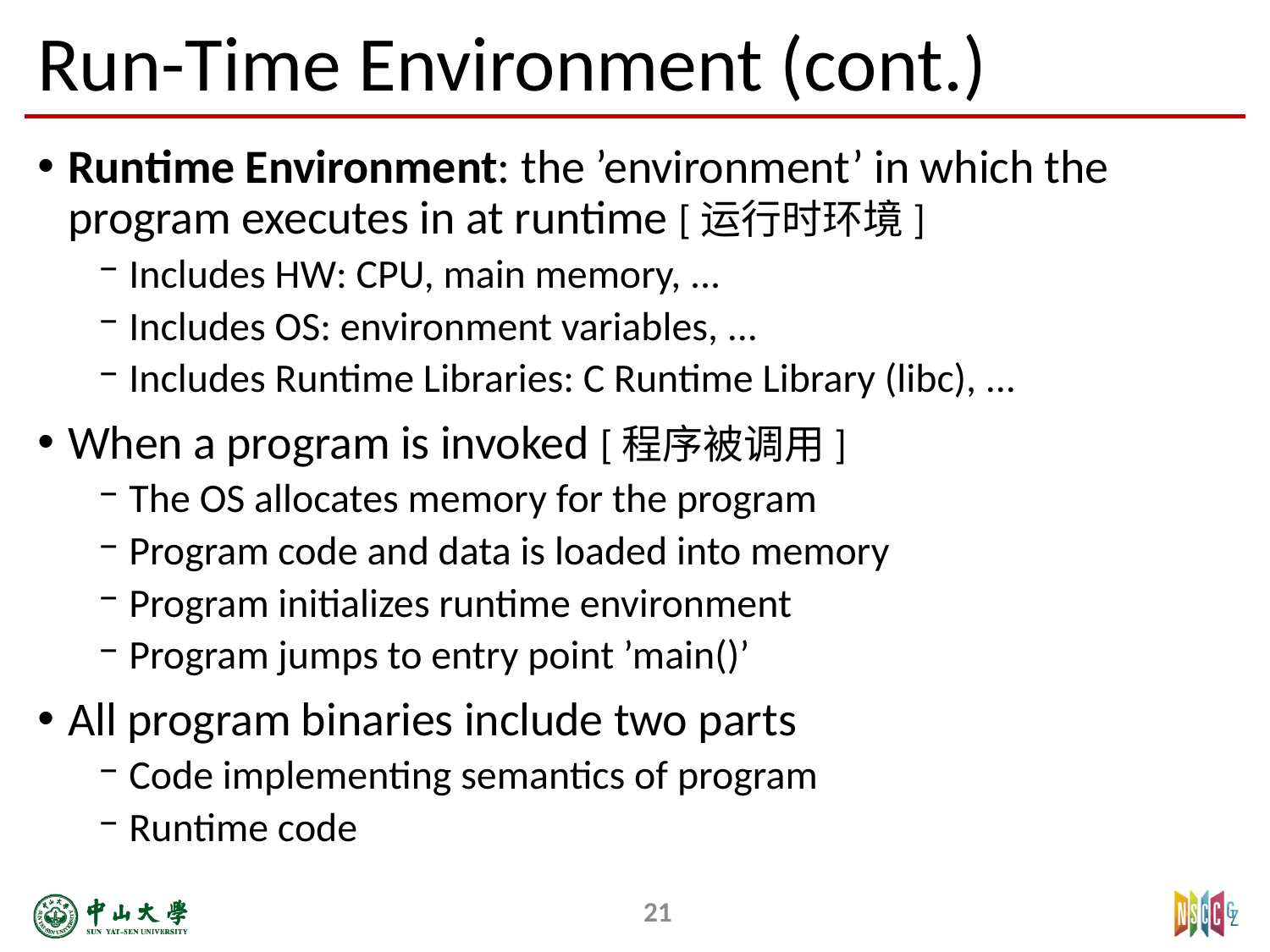

# Run-Time Environment (cont.)
Runtime Environment: the ’environment’ in which the program executes in at runtime ­[运行时环境]
Includes HW: CPU, main memory, ...
Includes OS: environment variables, ...
Includes Runtime Libraries: C Runtime Library (libc), ...
When a program is invoked [程序被调用]
The OS allocates memory for the program
Program code and data is loaded into memory
Program initializes runtime environment
Program jumps to entry point ’main()’
All program binaries include two parts
Code implementing semantics of program
Runtime code
21